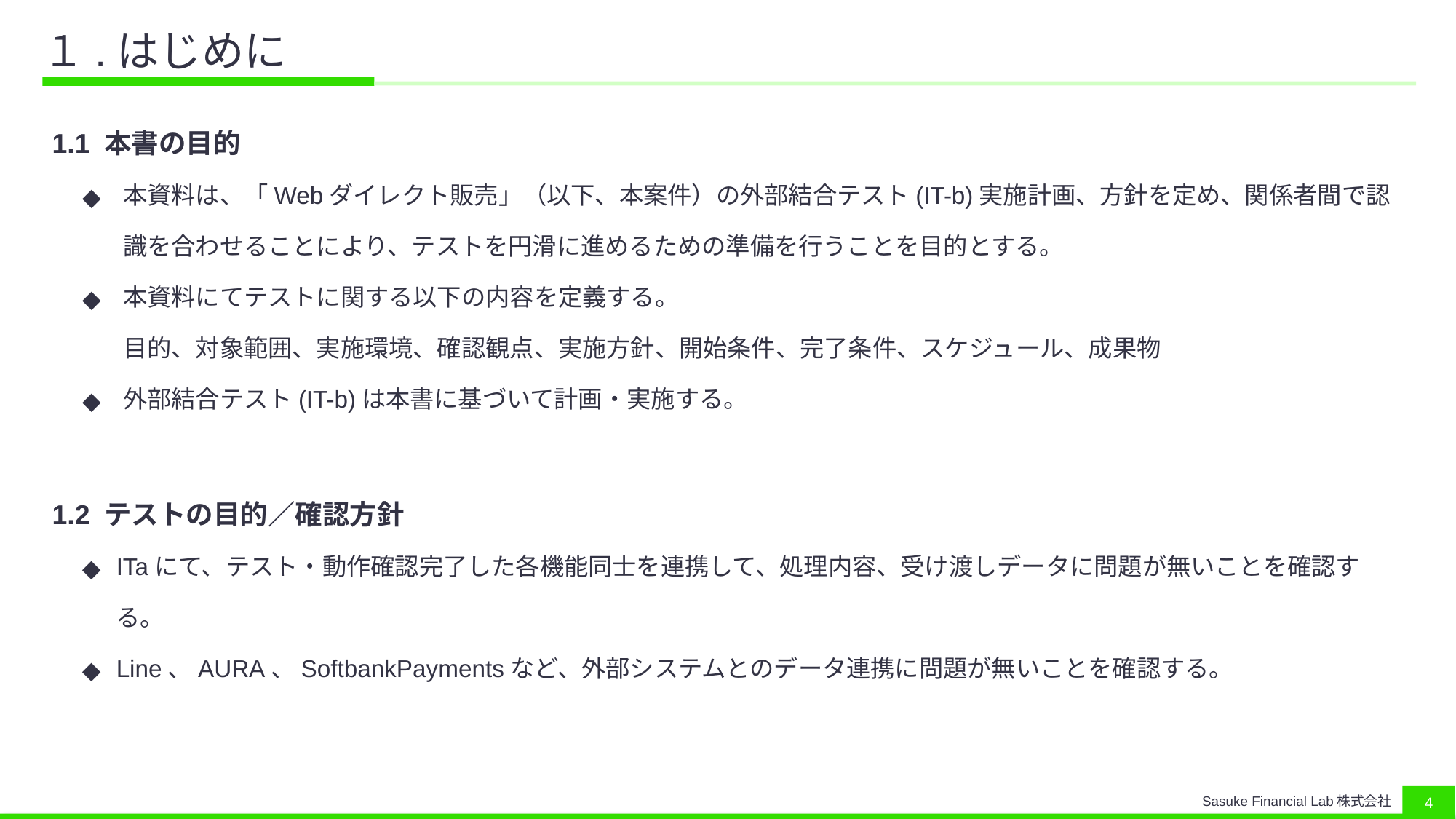

# １.はじめに
1.1 本書の目的
本資料は、「Webダイレクト販売」（以下、本案件）の外部結合テスト(IT-b)実施計画、方針を定め、関係者間で認識を合わせることにより、テストを円滑に進めるための準備を行うことを目的とする。
本資料にてテストに関する以下の内容を定義する。
目的、対象範囲、実施環境、確認観点、実施方針、開始条件、完了条件、スケジュール、成果物
外部結合テスト(IT-b)は本書に基づいて計画・実施する。

1.2 テストの目的／確認方針
ITaにて、テスト・動作確認完了した各機能同士を連携して、処理内容、受け渡しデータに問題が無いことを確認する。
Line、AURA、SoftbankPaymentsなど、外部システムとのデータ連携に問題が無いことを確認する。

4
Sasuke Financial Lab株式会社